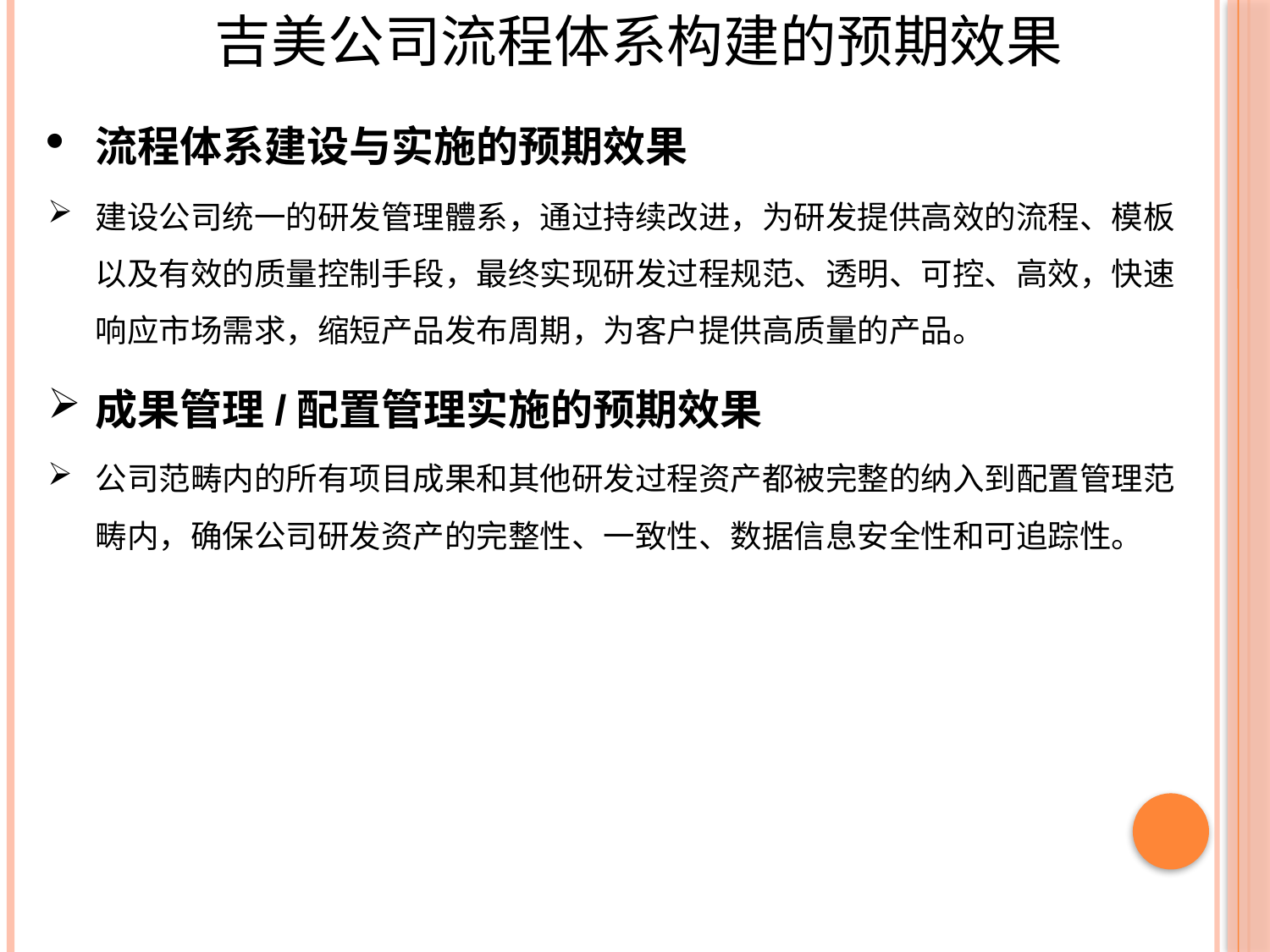

吉美公司流程体系构建的预期效果
流程体系建设与实施的预期效果
建设公司统一的研发管理體系，通过持续改进，为研发提供高效的流程、模板以及有效的质量控制手段，最终实现研发过程规范、透明、可控、高效，快速响应市场需求，缩短产品发布周期，为客户提供高质量的产品。
成果管理/配置管理实施的预期效果
公司范畴内的所有项目成果和其他研发过程资产都被完整的纳入到配置管理范畴内，确保公司研发资产的完整性、一致性、数据信息安全性和可追踪性。